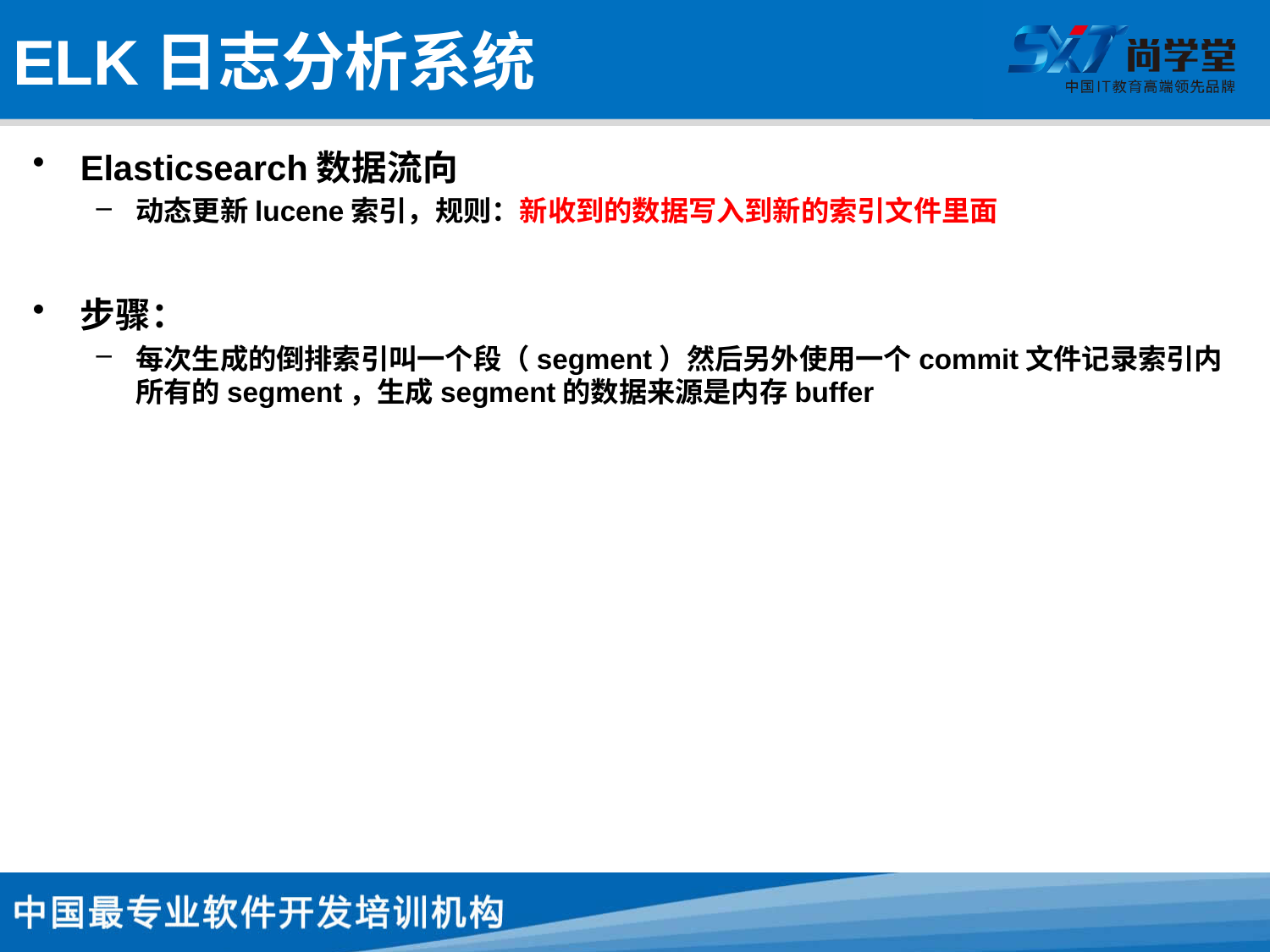

# ELK日志分析系统
Elasticsearch数据流向
动态更新lucene索引，规则：新收到的数据写入到新的索引文件里面

步骤：
每次生成的倒排索引叫一个段（segment）然后另外使用一个commit文件记录索引内所有的segment，生成segment的数据来源是内存buffer